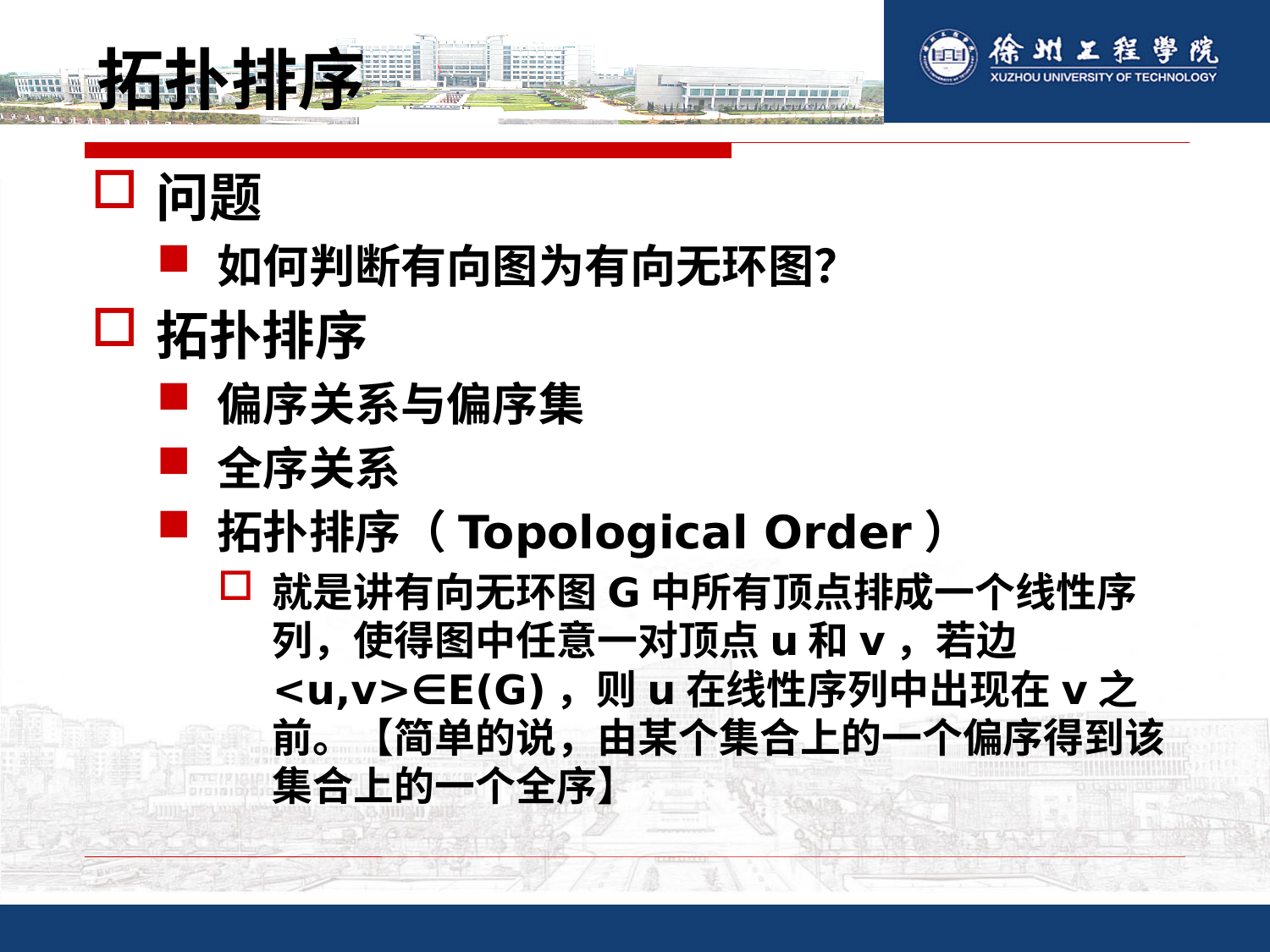

# 拓扑排序
问题
如何判断有向图为有向无环图？
拓扑排序
偏序关系与偏序集
全序关系
拓扑排序（Topological Order）
就是讲有向无环图G中所有顶点排成一个线性序列，使得图中任意一对顶点u和v，若边<u,v>∈E(G)，则u在线性序列中出现在v之前。【简单的说，由某个集合上的一个偏序得到该集合上的一个全序】